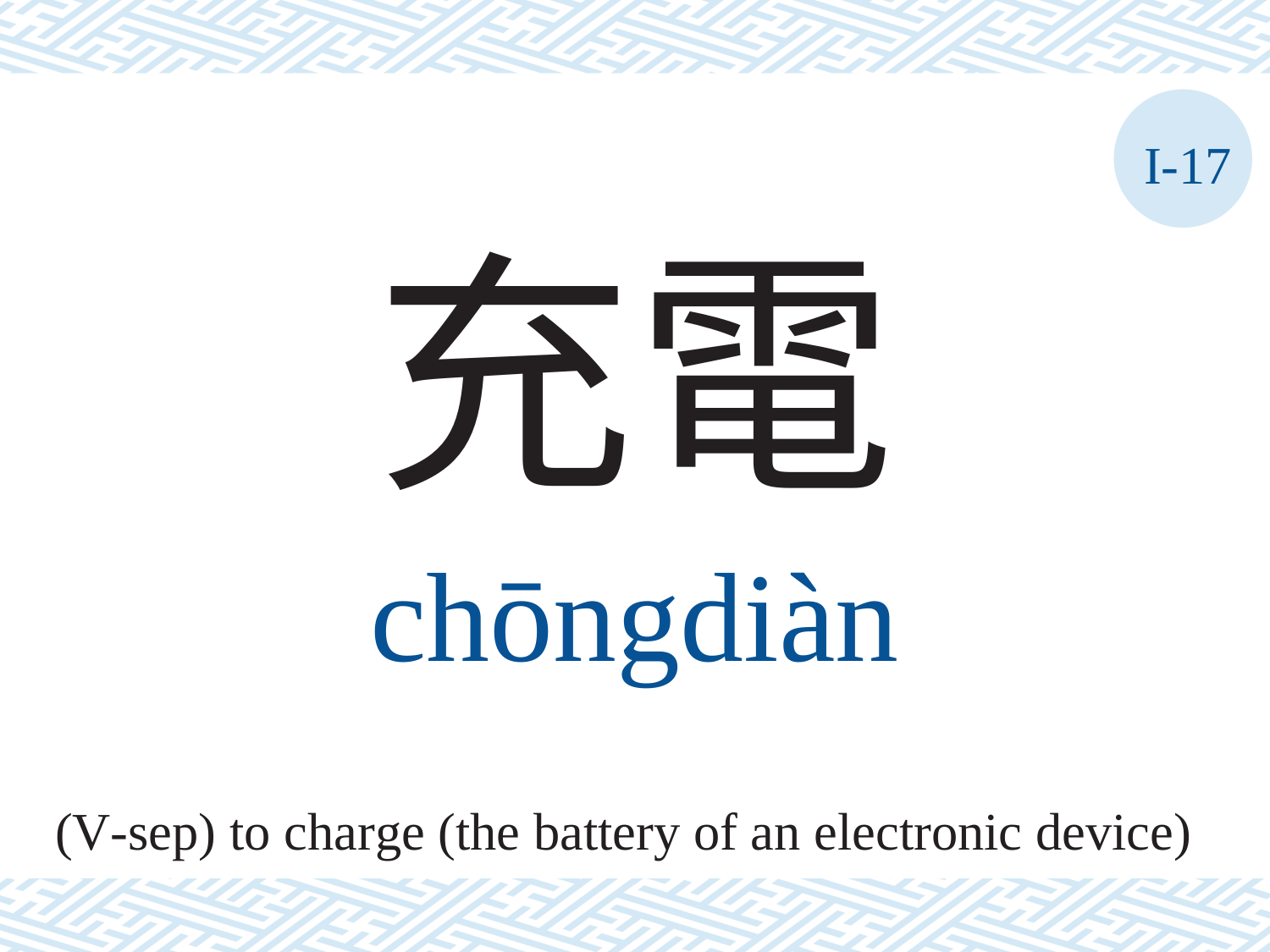

I-17
充電
chōngdiàn
(V-sep) to charge (the battery of an electronic device)